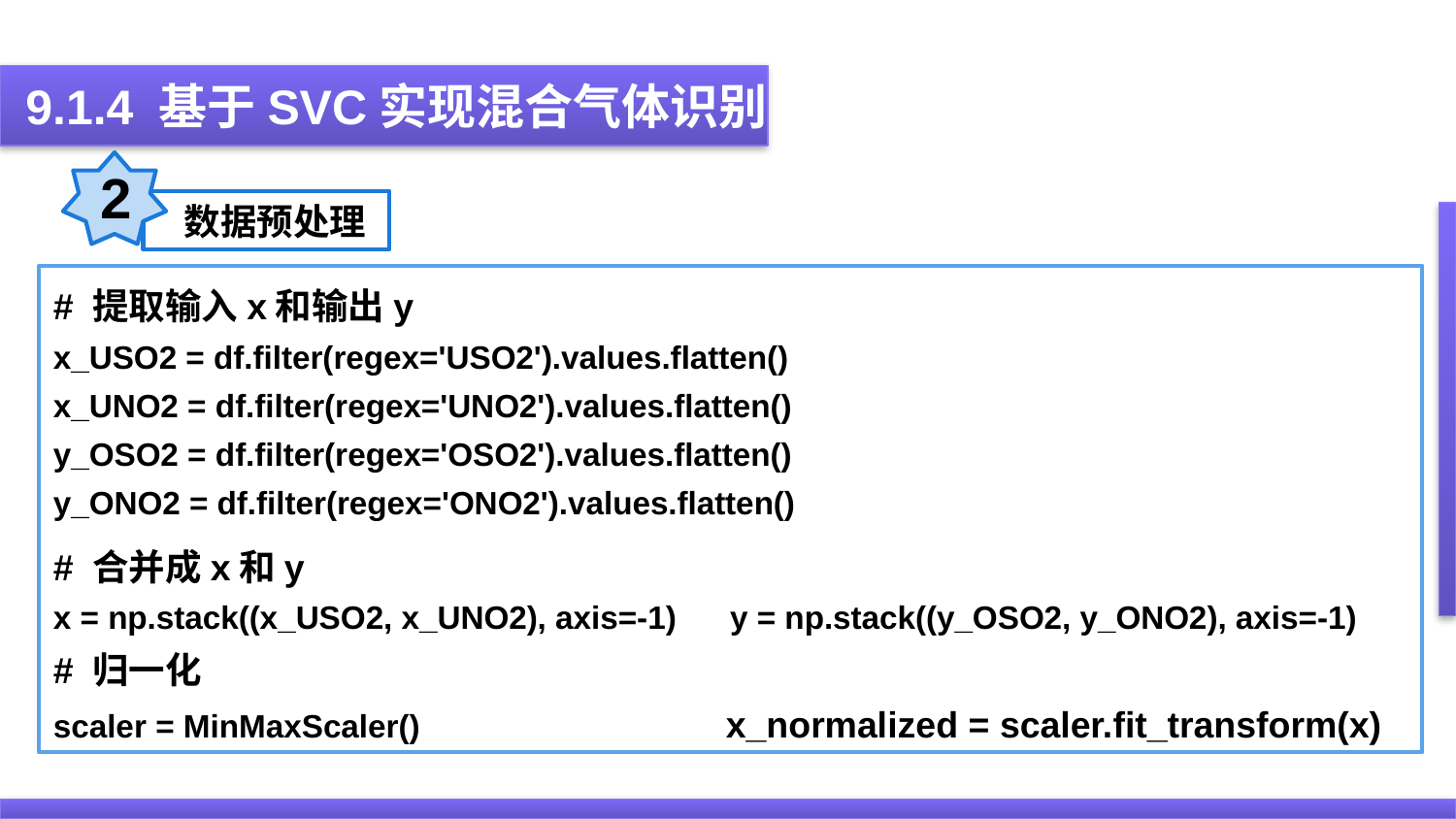

9.1.4 基于SVC实现混合气体识别
2
 数据预处理
# 提取输入x和输出y
x_USO2 = df.filter(regex='USO2').values.flatten()
x_UNO2 = df.filter(regex='UNO2').values.flatten()
y_OSO2 = df.filter(regex='OSO2').values.flatten()
y_ONO2 = df.filter(regex='ONO2').values.flatten()
# 合并成x和y
x = np.stack((x_USO2, x_UNO2), axis=-1)      y = np.stack((y_OSO2, y_ONO2), axis=-1)
# 归一化
scaler = MinMaxScaler()                                  x_normalized = scaler.fit_transform(x)